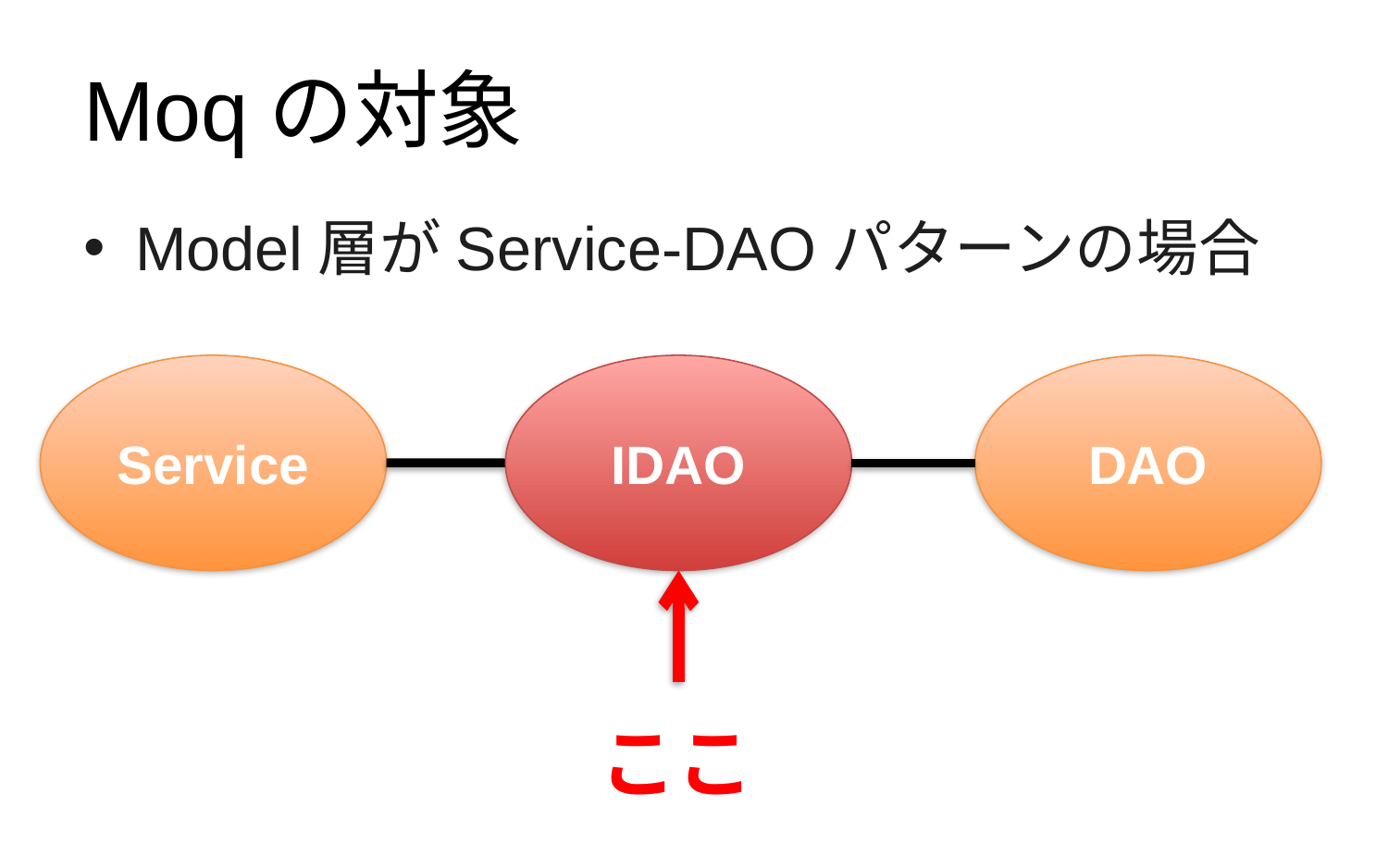

# Moqの対象
Model層がService-DAOパターンの場合
Service
IDAO
DAO
ここ